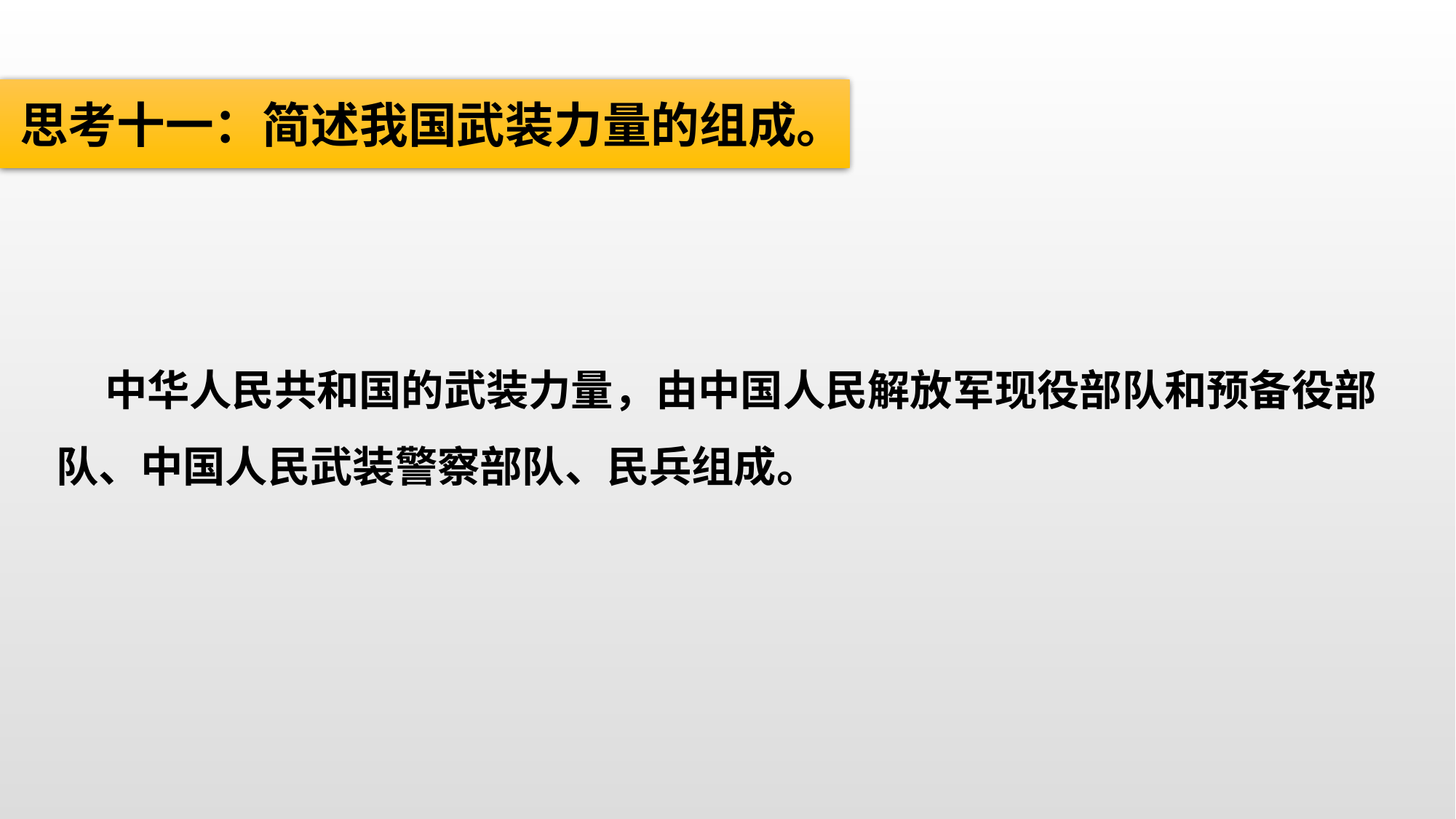

思考十一：简述我国武装力量的组成。
    中华人民共和国的武装力量，由中国人民解放军现役部队和预备役部队、中国人民武装警察部队、民兵组成。